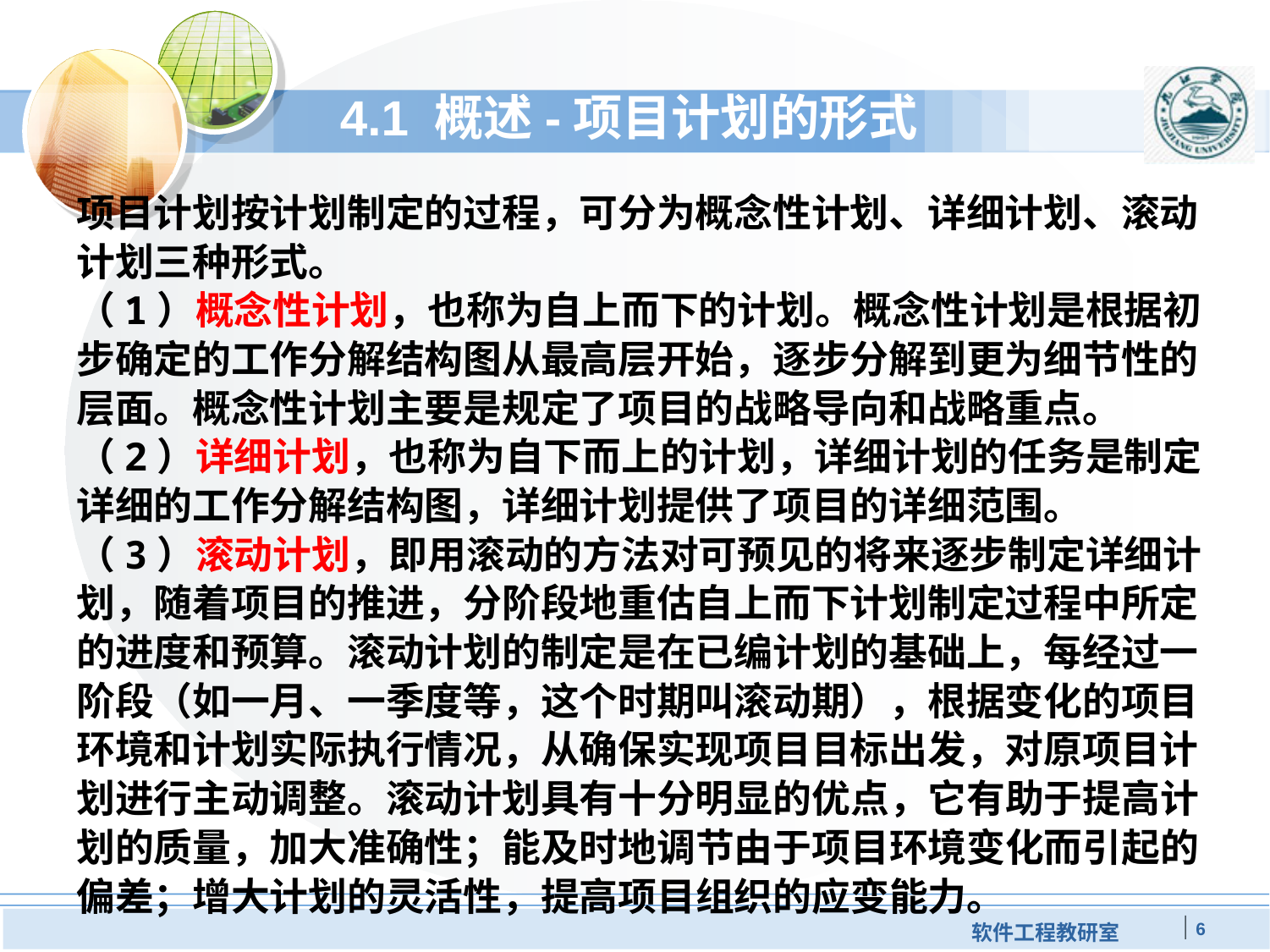

# 4.1 概述-项目计划的形式
项目计划按计划制定的过程，可分为概念性计划、详细计划、滚动计划三种形式。
（1）概念性计划，也称为自上而下的计划。概念性计划是根据初步确定的工作分解结构图从最高层开始，逐步分解到更为细节性的层面。概念性计划主要是规定了项目的战略导向和战略重点。
（2）详细计划，也称为自下而上的计划，详细计划的任务是制定详细的工作分解结构图，详细计划提供了项目的详细范围。
（3）滚动计划，即用滚动的方法对可预见的将来逐步制定详细计划，随着项目的推进，分阶段地重估自上而下计划制定过程中所定的进度和预算。滚动计划的制定是在已编计划的基础上，每经过一阶段（如一月、一季度等，这个时期叫滚动期），根据变化的项目环境和计划实际执行情况，从确保实现项目目标出发，对原项目计划进行主动调整。滚动计划具有十分明显的优点，它有助于提高计划的质量，加大准确性；能及时地调节由于项目环境变化而引起的偏差；增大计划的灵活性，提高项目组织的应变能力。